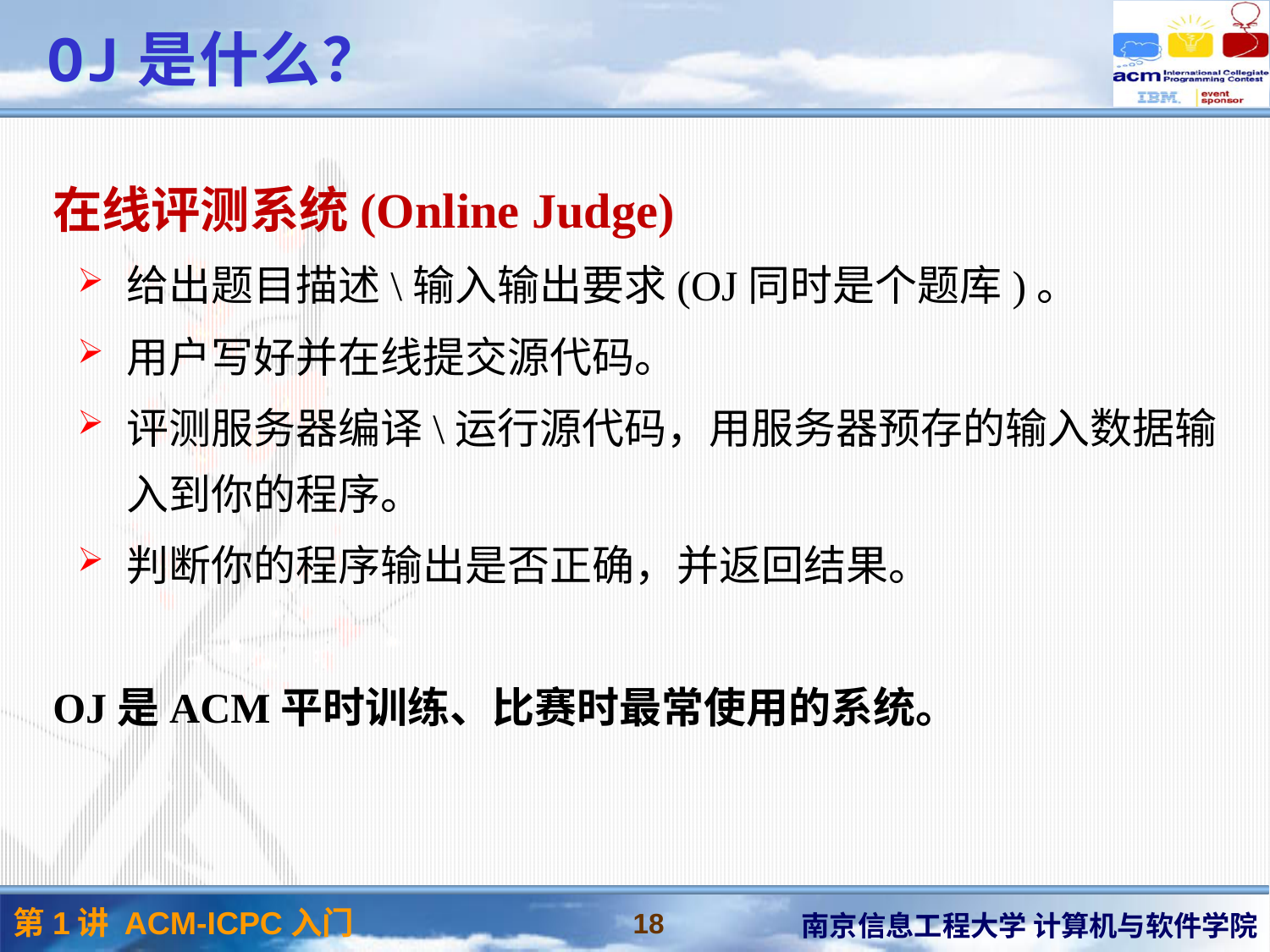

# OJ是什么？
在线评测系统(Online Judge)
给出题目描述\输入输出要求(OJ同时是个题库)。
用户写好并在线提交源代码。
评测服务器编译\运行源代码，用服务器预存的输入数据输入到你的程序。
判断你的程序输出是否正确，并返回结果。

OJ是ACM平时训练、比赛时最常使用的系统。